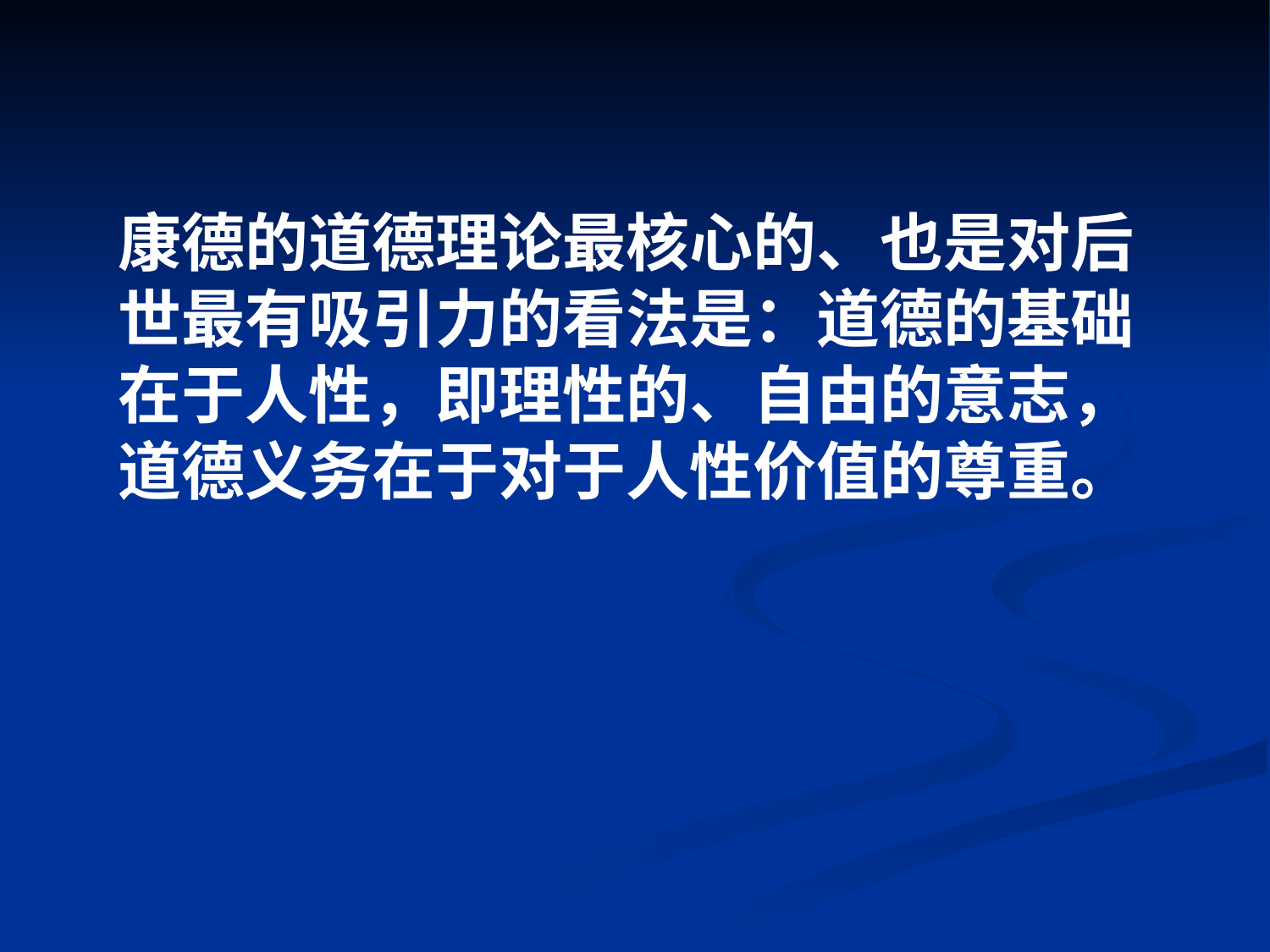

康德的道德理论最核心的、也是对后世最有吸引力的看法是：道德的基础在于人性，即理性的、自由的意志，道德义务在于对于人性价值的尊重。